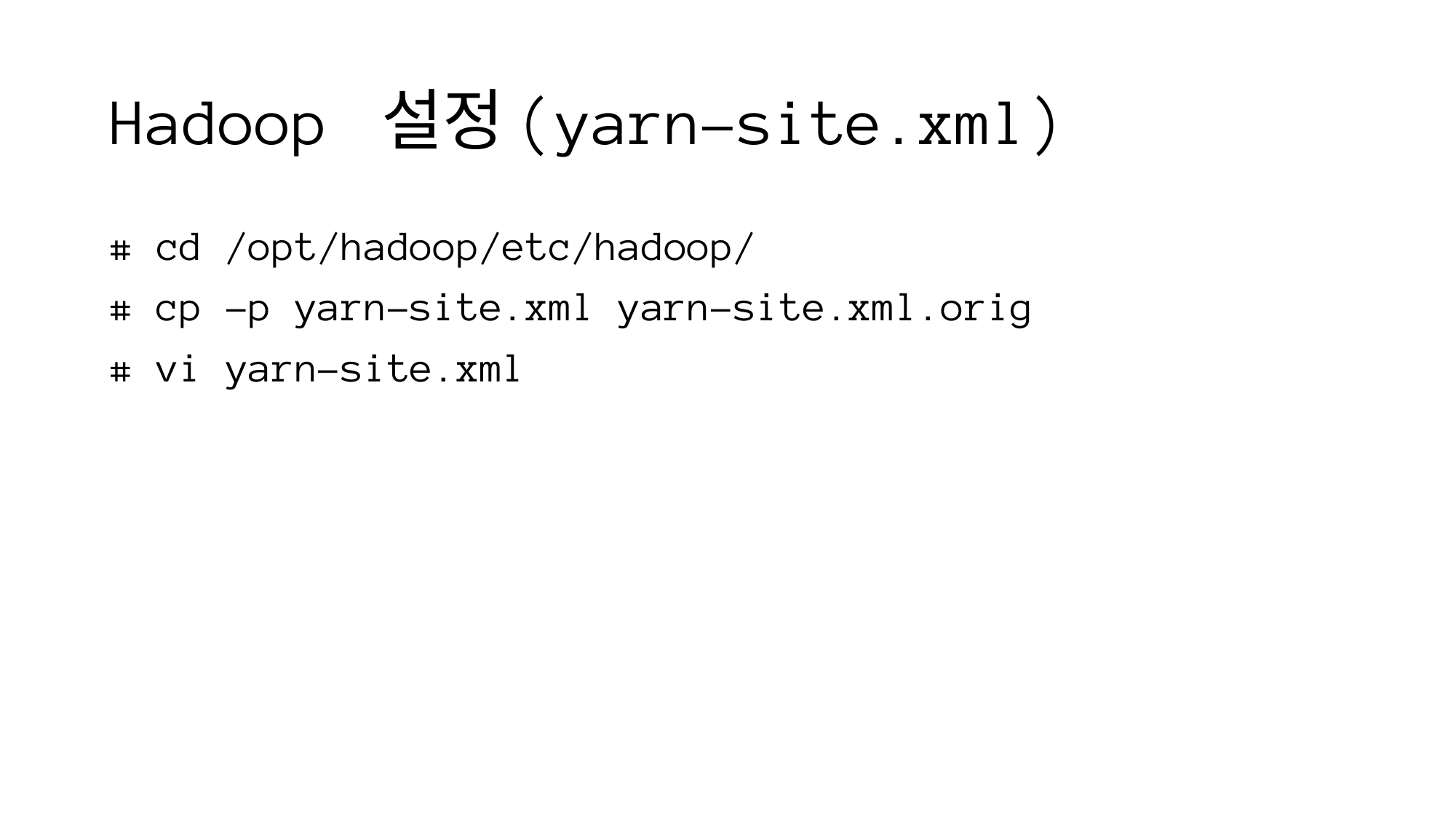

# Hadoop 설정(yarn-site.xml)
# cd /opt/hadoop/etc/hadoop/
# cp -p yarn-site.xml yarn-site.xml.orig
# vi yarn-site.xml